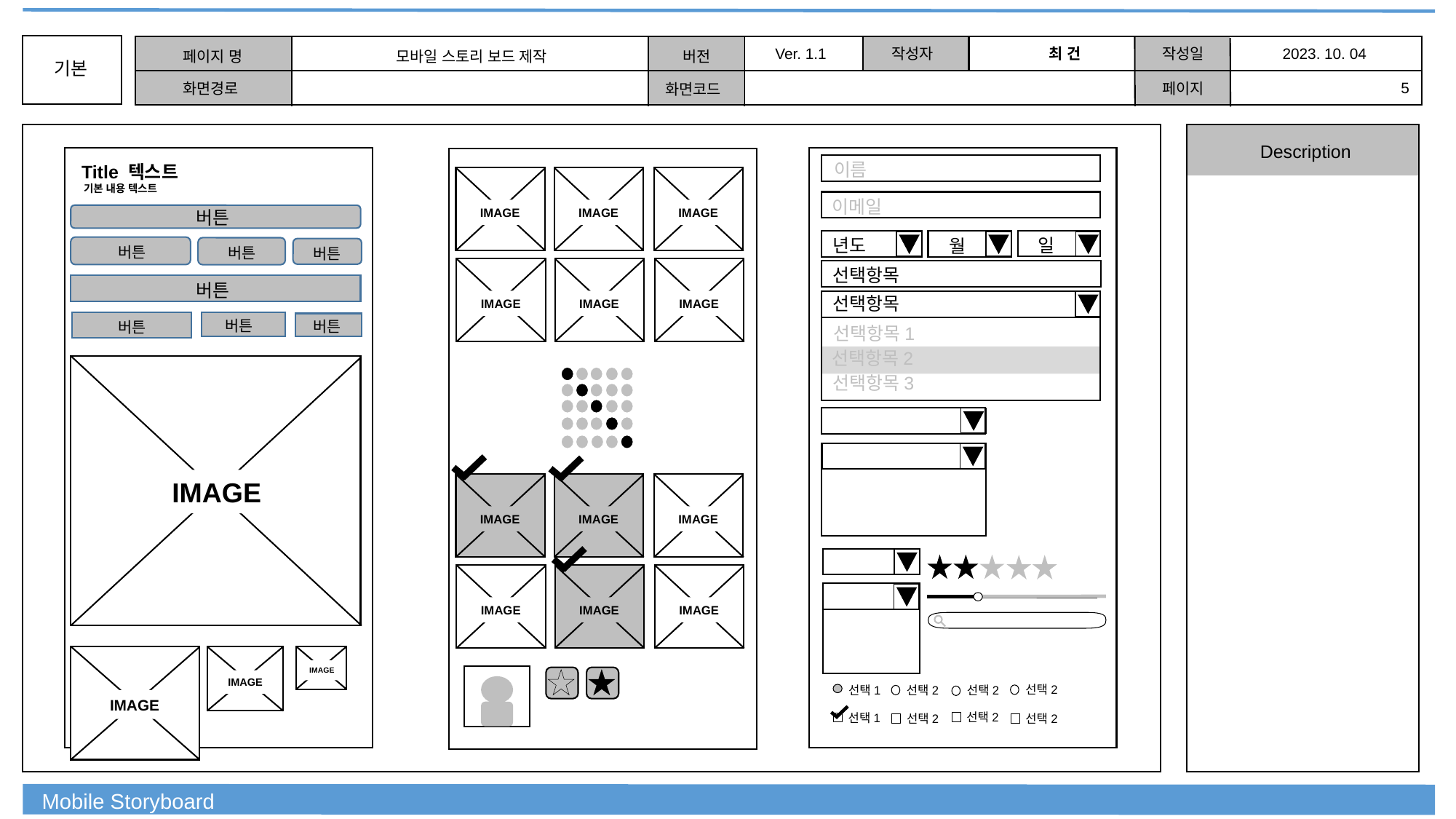

Ver. 1.1
최 건
2023. 10. 04
작성자
작성일
버전
페이지 명
모바일 스토리 보드 제작
기본
5
화면경로
페이지
화면코드

Description

이름

Title 텍스트

IMAGE

IMAGE

IMAGE
기본 내용 텍스트
이메일

버튼

버튼
년도
일
월

버튼
버튼

버튼
버튼

버튼
버튼

IMAGE

IMAGE

IMAGE
선택항목

선택항목

선택항목1
선택항목2
선택항목3

IMAGE

IMAGE

IMAGE

IMAGE

IMAGE

IMAGE

IMAGE

IMAGE

IMAGE

IMAGE

선택2

선택2

선택1

선택2

선택2

선택1

선택2

선택2

Mobile Storyboard